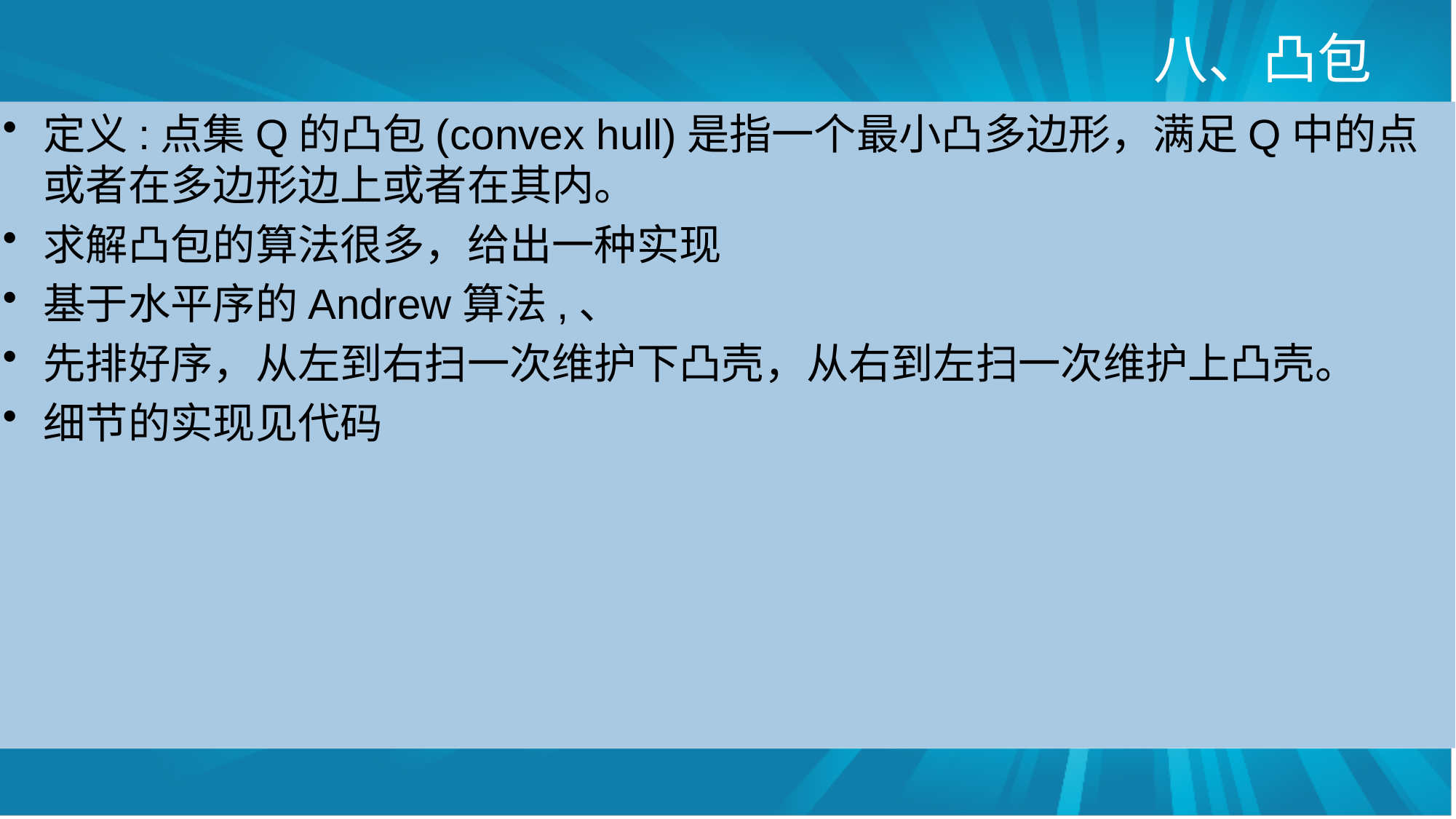

# 八、凸包
定义:点集Q的凸包(convex hull)是指一个最小凸多边形，满足Q中的点或者在多边形边上或者在其内。
求解凸包的算法很多，给出一种实现
基于水平序的Andrew算法,、
先排好序，从左到右扫一次维护下凸壳，从右到左扫一次维护上凸壳。
细节的实现见代码